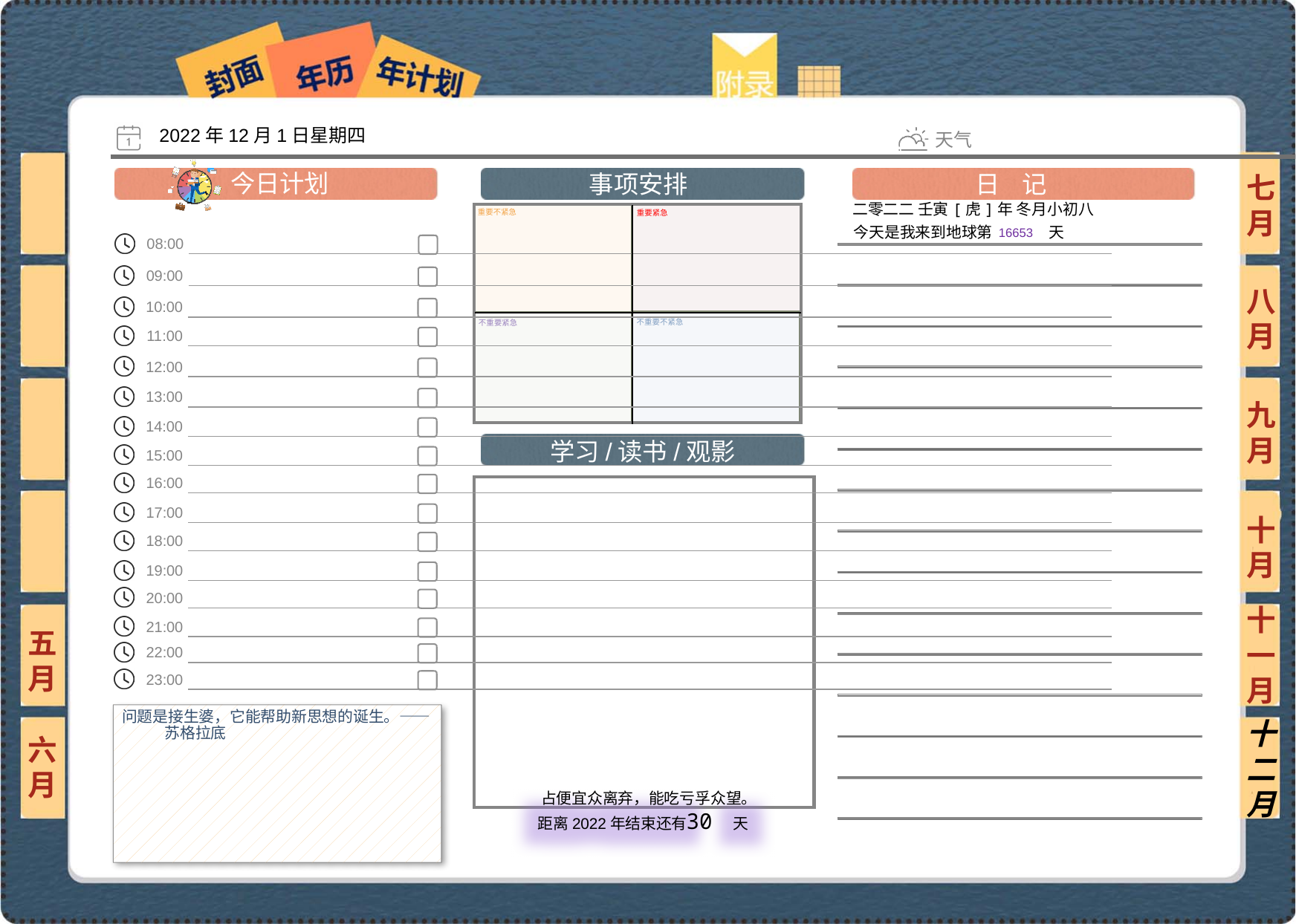

2022年12月1日星期四
七月
二零二二 壬寅[虎]年 冬月小初八
16653
八月
九月
十月
十一月
五月
问题是接生婆，它能帮助新思想的诞生。——苏格拉底

六月
十二月
30
 占便宜众离弃，能吃亏孚众望。